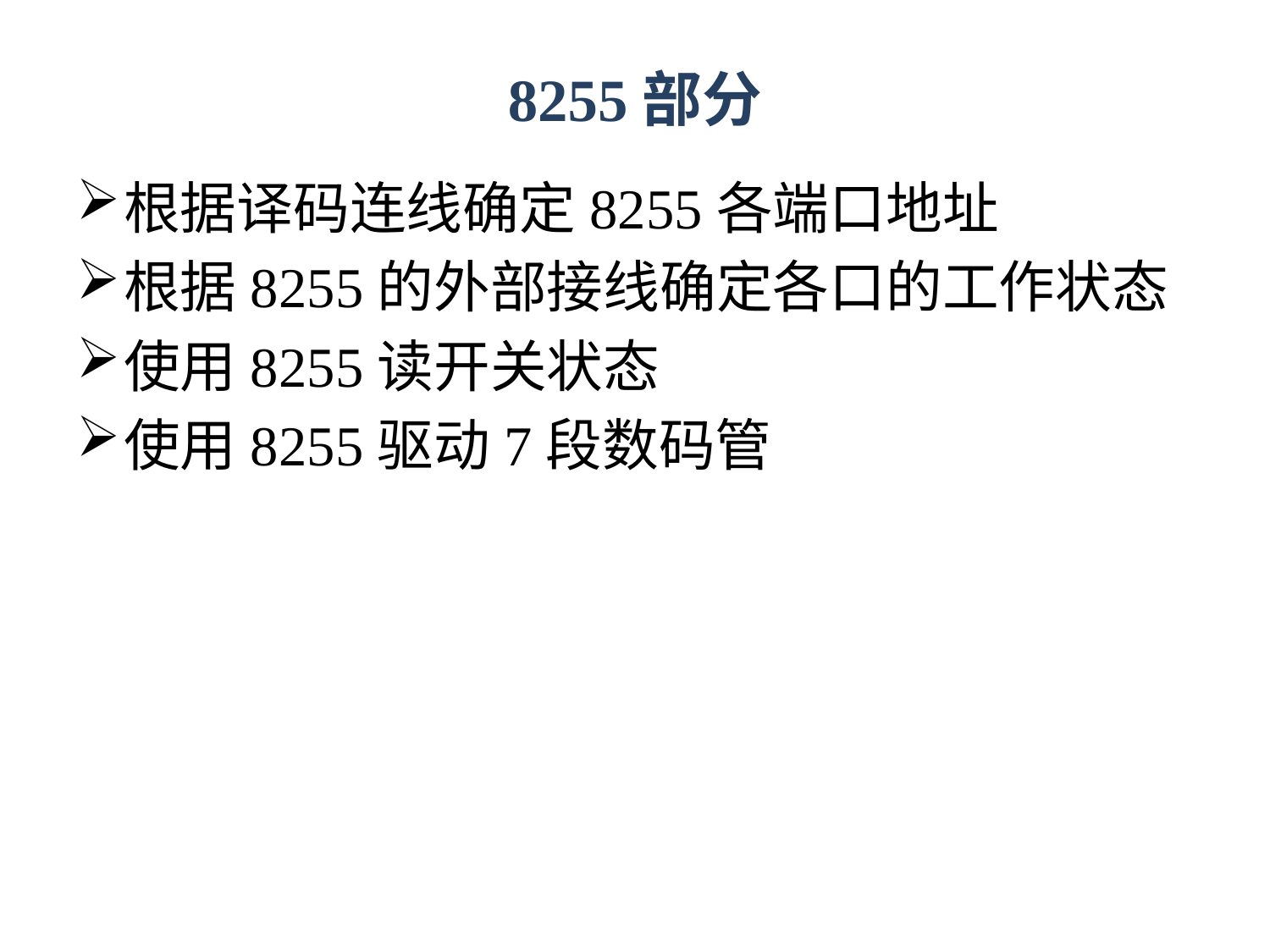

# 8255部分
根据译码连线确定8255各端口地址
根据8255的外部接线确定各口的工作状态
使用8255读开关状态
使用8255驱动7段数码管